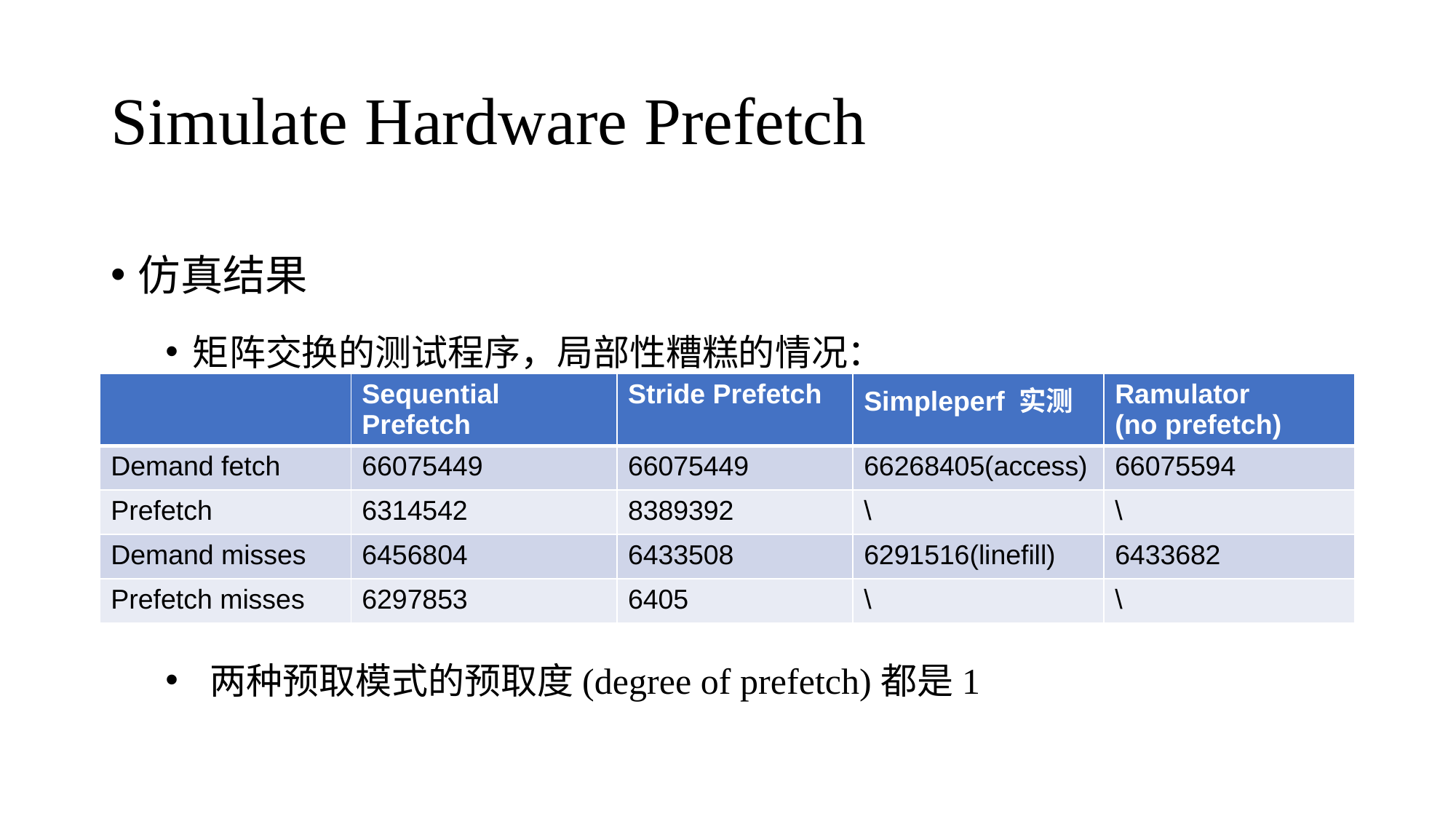

# Simulate Hardware Prefetch
仿真结果
矩阵交换的测试程序，局部性糟糕的情况：

 两种预取模式的预取度(degree of prefetch)都是1

|  | Sequential Prefetch | Stride Prefetch | Simpleperf 实测 | Ramulator (no prefetch) |
| --- | --- | --- | --- | --- |
| Demand fetch | 66075449 | 66075449 | 66268405(access) | 66075594 |
| Prefetch | 6314542 | 8389392 | \ | \ |
| Demand misses | 6456804 | 6433508 | 6291516(linefill) | 6433682 |
| Prefetch misses | 6297853 | 6405 | \ | \ |